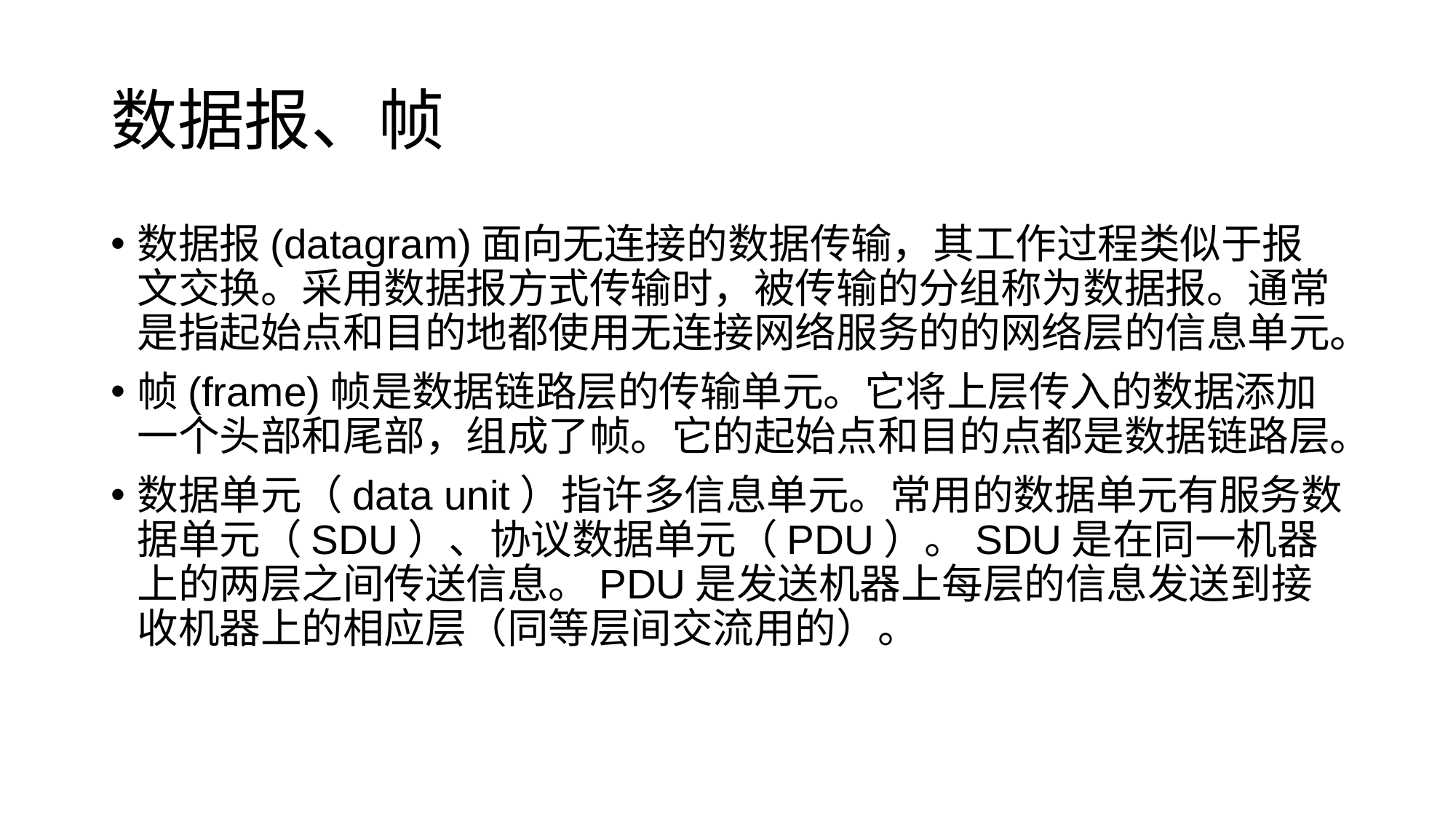

# 数据报、帧
数据报(datagram)面向无连接的数据传输，其工作过程类似于报文交换。采用数据报方式传输时，被传输的分组称为数据报。通常是指起始点和目的地都使用无连接网络服务的的网络层的信息单元。
帧(frame)帧是数据链路层的传输单元。它将上层传入的数据添加一个头部和尾部，组成了帧。它的起始点和目的点都是数据链路层。
数据单元（data unit）指许多信息单元。常用的数据单元有服务数据单元（SDU）、协议数据单元（PDU）。SDU是在同一机器上的两层之间传送信息。PDU是发送机器上每层的信息发送到接收机器上的相应层（同等层间交流用的）。